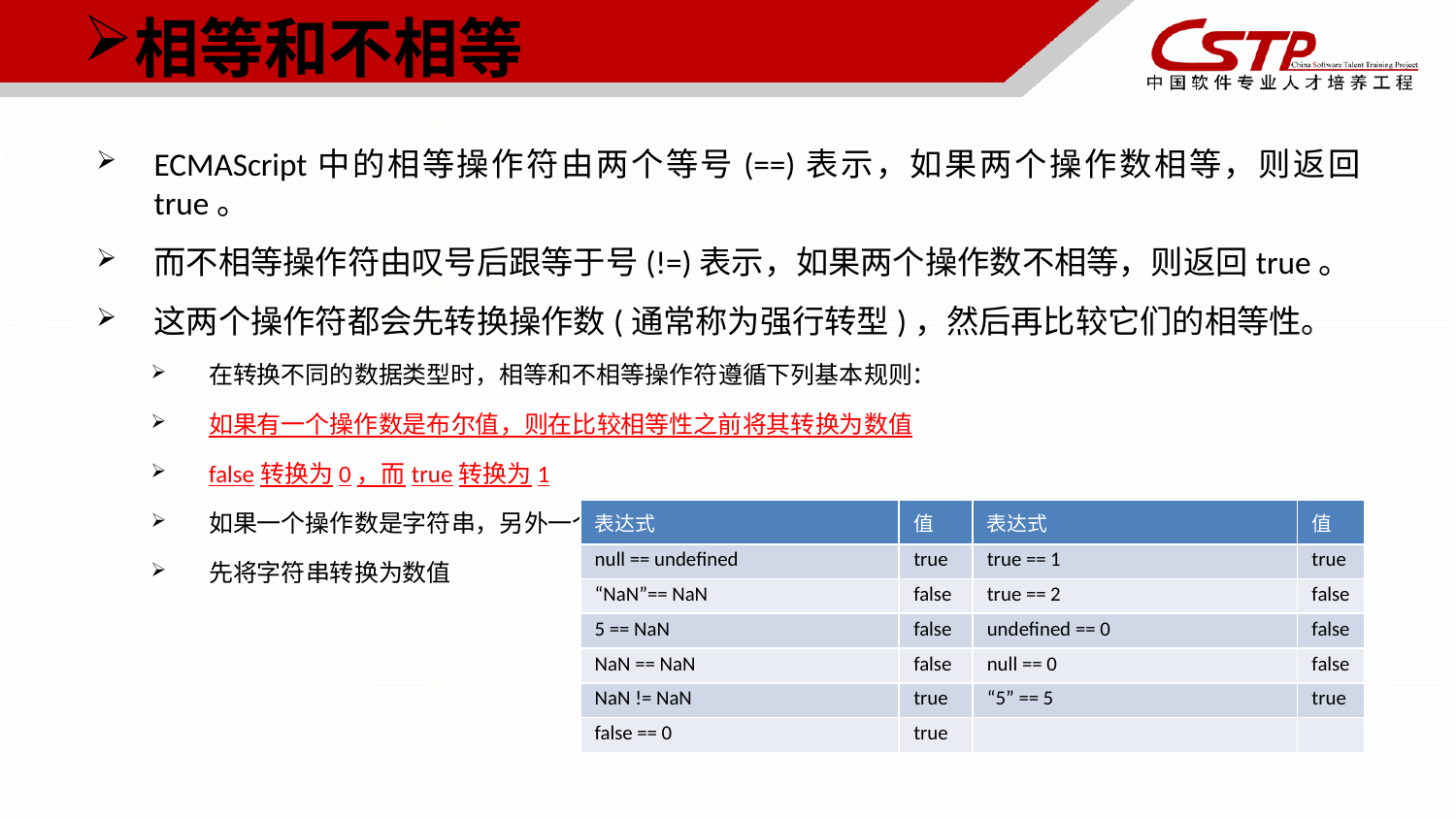

# 相等和不相等
ECMAScript中的相等操作符由两个等号(==)表示，如果两个操作数相等，则返回true。
而不相等操作符由叹号后跟等于号(!=)表示，如果两个操作数不相等，则返回true。
这两个操作符都会先转换操作数(通常称为强行转型)，然后再比较它们的相等性。
在转换不同的数据类型时，相等和不相等操作符遵循下列基本规则：
如果有一个操作数是布尔值，则在比较相等性之前将其转换为数值
false转换为0，而true转换为1
如果一个操作数是字符串，另外一个操作数是数值，在比较相等性之前
先将字符串转换为数值

| 表达式 | 值 | 表达式 | 值 |
| --- | --- | --- | --- |
| null == undefined | true | true == 1 | true |
| “NaN”== NaN | false | true == 2 | false |
| 5 == NaN | false | undefined == 0 | false |
| NaN == NaN | false | null == 0 | false |
| NaN != NaN | true | “5” == 5 | true |
| false == 0 | true |  |  |